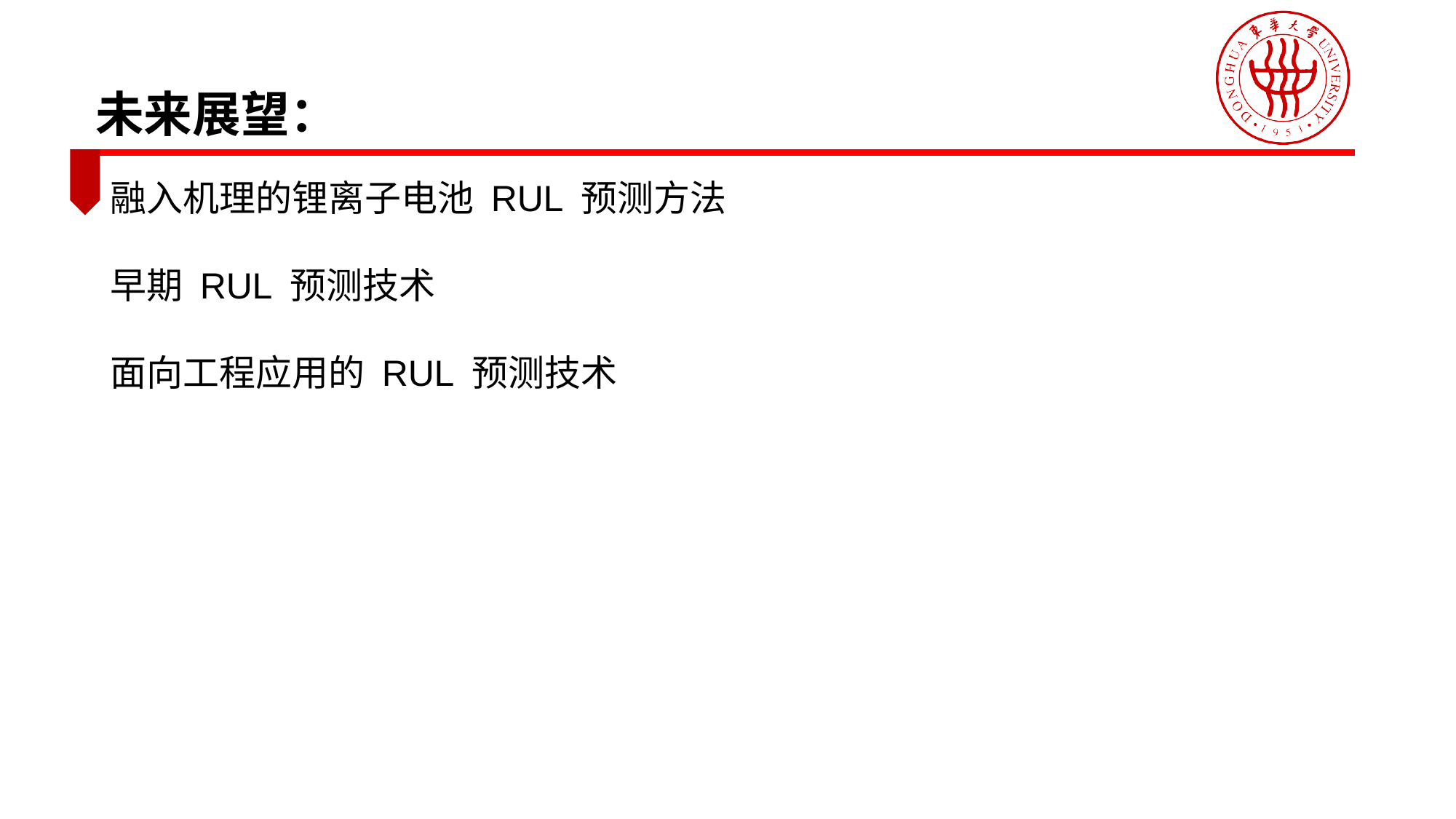

未来展望：
融入机理的锂离子电池 RUL 预测方法

早期 RUL 预测技术

面向工程应用的 RUL 预测技术